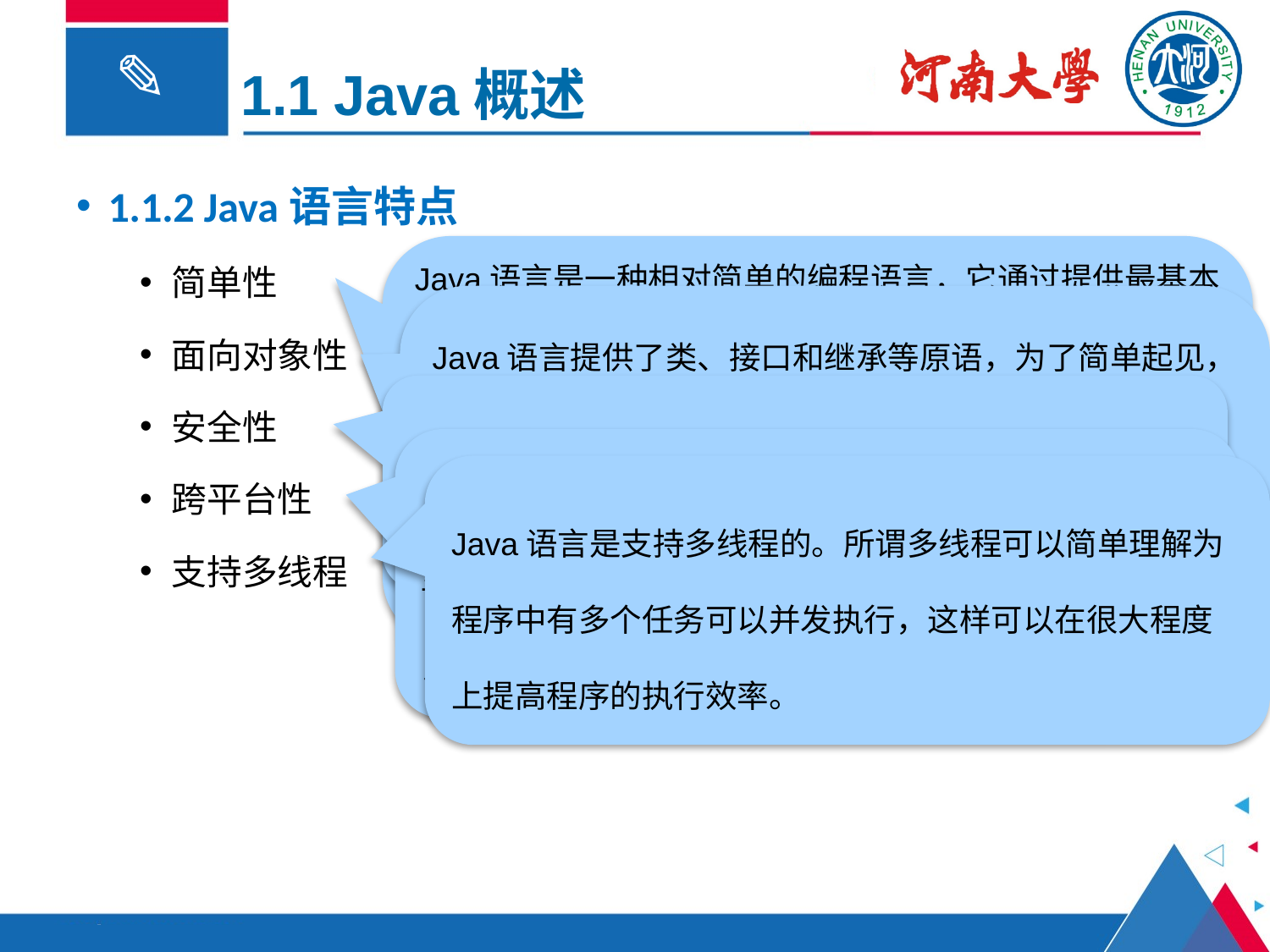

1.1 Java概述
1.1.2 Java语言特点
简单性
面向对象性
安全性
跨平台性
支持多线程
Java语言是一种相对简单的编程语言，它通过提供最基本的方法来完成指定的任务，只需理解一些基本的概念，就可以用它编写出适合于各种情况的应用程序。Java丢弃了C++中很难理解的运算符重载、多重继承等模糊概念。特别是，Java语言不使用指针，而是使用引用，并提供了自动的垃圾回收机制，使程序员不必为内存管理而担忧。
Java语言提供了类、接口和继承等原语，为了简单起见，只支持类之间的单继承，但支持接口之间的多继承，并支持类与接口之间的实现机制（关键字为implements）。Java语言全面支持动态绑定，而C++语言只对虚函数使用动态绑定。总之，Java语言是一个纯粹的面向对象程序设计语言
Java语言不支持指针，一切对内存的访问都必须通过对象的实例变量来实现，从而使应用更安全。
Java语言编写的程序可以运行在各种平台之上，也就是说同一段程序既可以在Windows操作系统上运行，也可以在Linux操作系统上运行。
Java语言是支持多线程的。所谓多线程可以简单理解为程序中有多个任务可以并发执行，这样可以在很大程度上提高程序的执行效率。